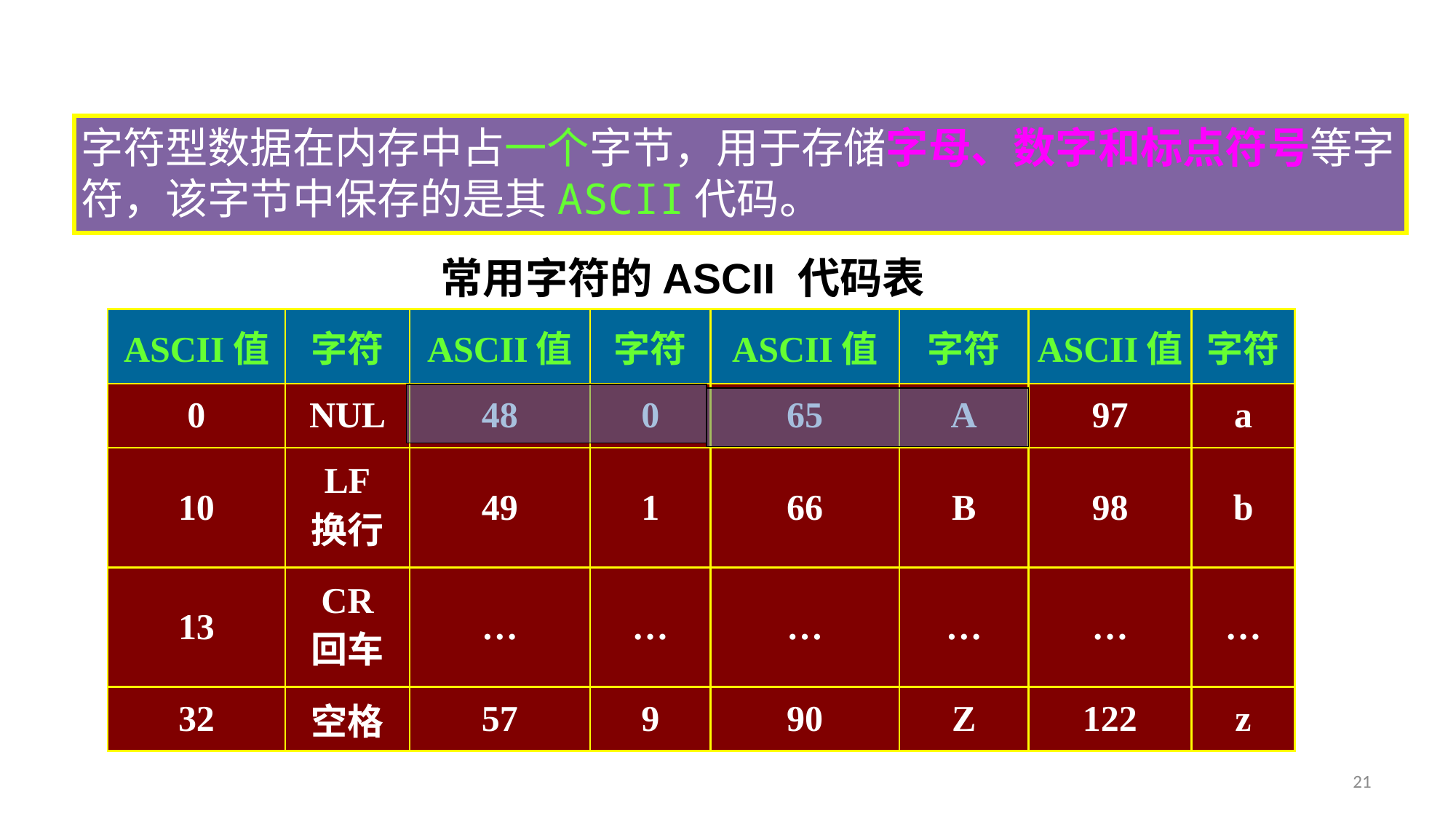

字符型数据在内存中占一个字节，用于存储字母、数字和标点符号等字符，该字节中保存的是其ASCII代码。
常用字符的ASCII 代码表
| ASCII值 | 字符 | ASCII值 | 字符 | ASCII值 | 字符 | ASCII值 | 字符 |
| --- | --- | --- | --- | --- | --- | --- | --- |
| 0 | NUL | 48 | 0 | 65 | A | 97 | a |
| 10 | LF 换行 | 49 | 1 | 66 | B | 98 | b |
| 13 | CR 回车 | … | … | … | … | … | … |
| 32 | 空格 | 57 | 9 | 90 | Z | 122 | z |

21